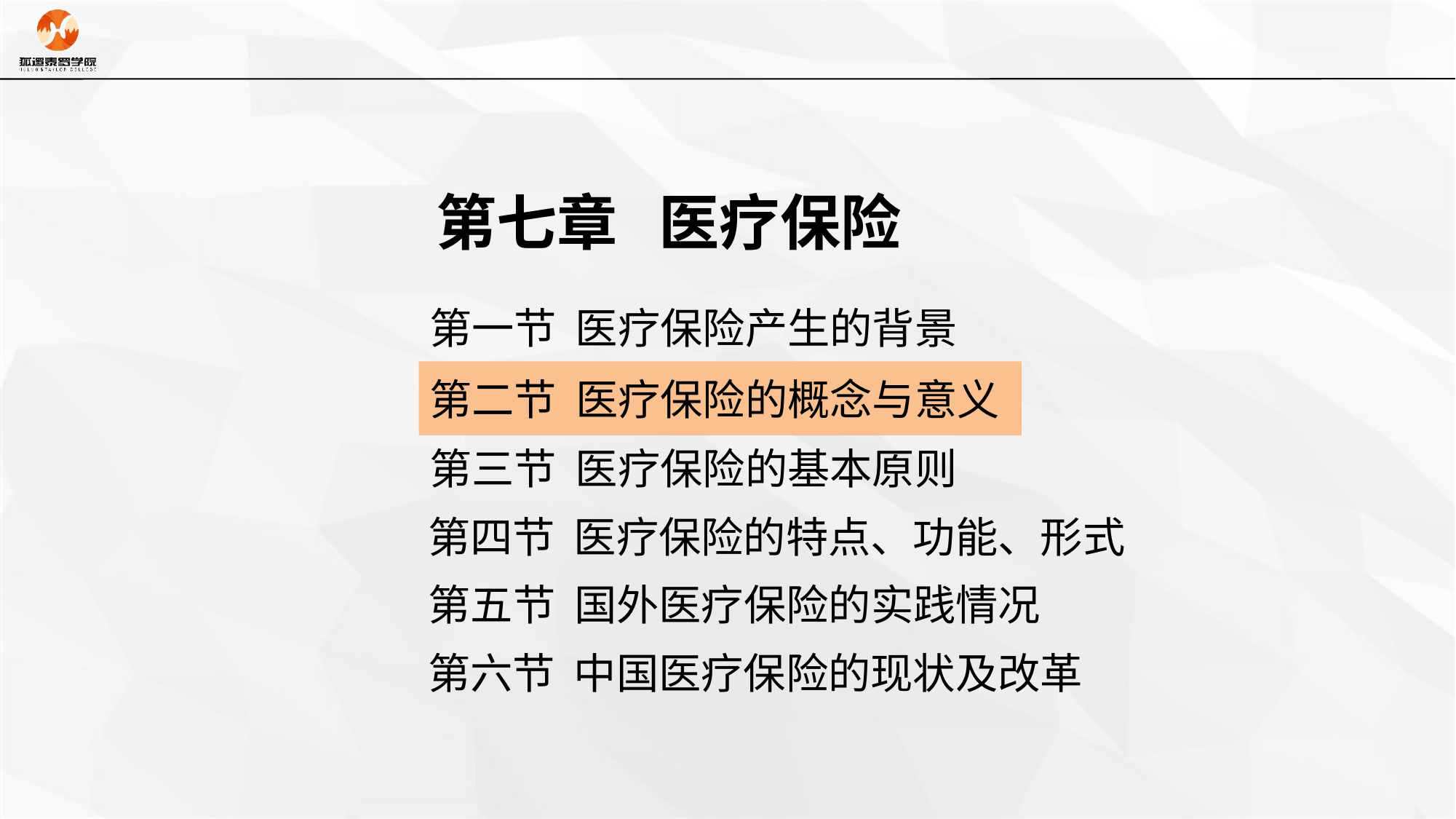

第七章   医疗保险
第一节  医疗保险产生的背景
第二节  医疗保险的概念与意义
第三节  医疗保险的基本原则
第四节  医疗保险的特点、功能、形式
第五节  国外医疗保险的实践情况
第六节  中国医疗保险的现状及改革